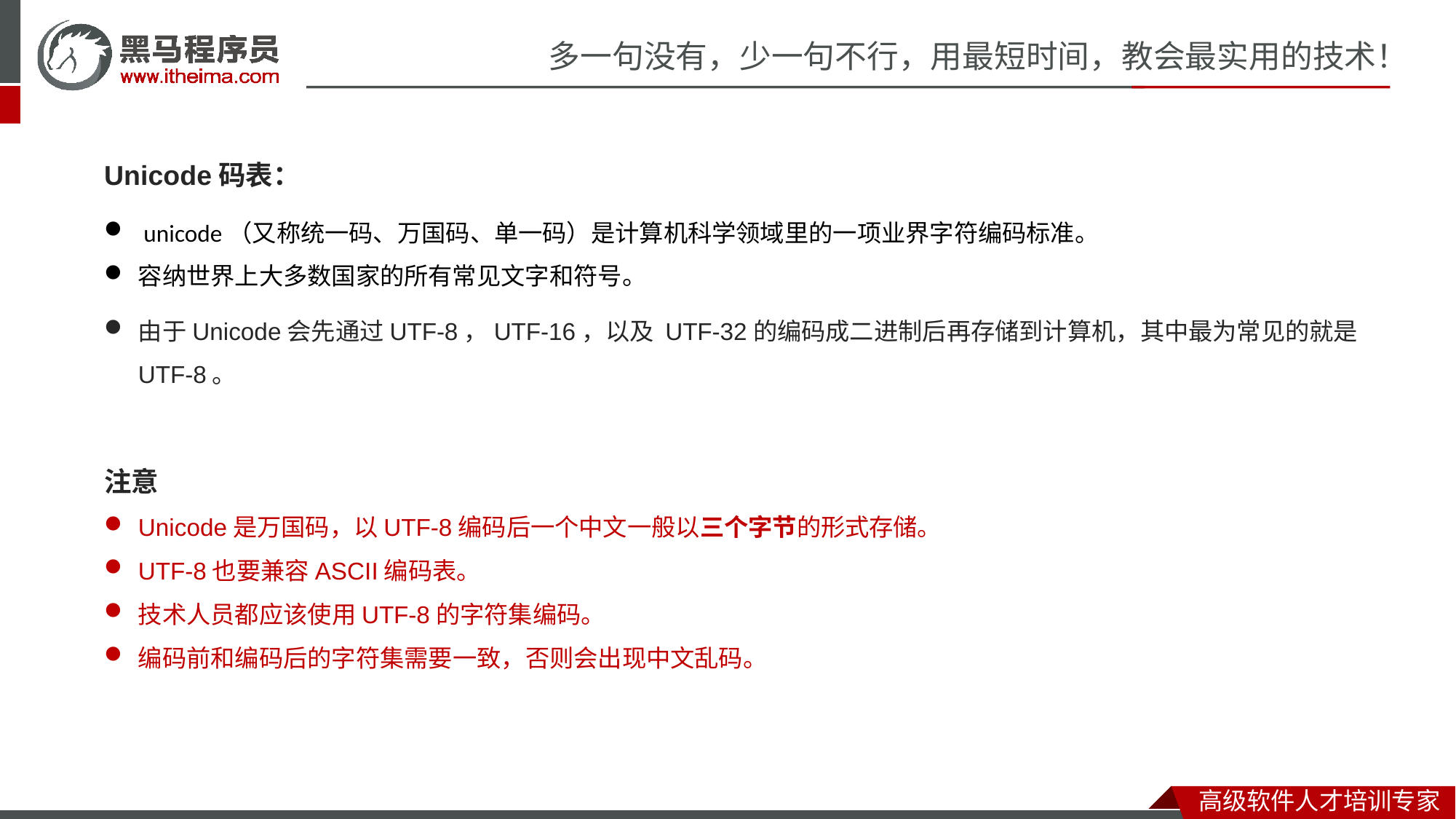

Unicode码表：
 unicode（又称统一码、万国码、单一码）是计算机科学领域里的一项业界字符编码标准。
容纳世界上大多数国家的所有常见文字和符号。
由于Unicode会先通过UTF-8，UTF-16，以及 UTF-32的编码成二进制后再存储到计算机，其中最为常见的就是UTF-8。
注意
Unicode是万国码，以UTF-8编码后一个中文一般以三个字节的形式存储。
UTF-8也要兼容ASCII编码表。
技术人员都应该使用UTF-8的字符集编码。
编码前和编码后的字符集需要一致，否则会出现中文乱码。